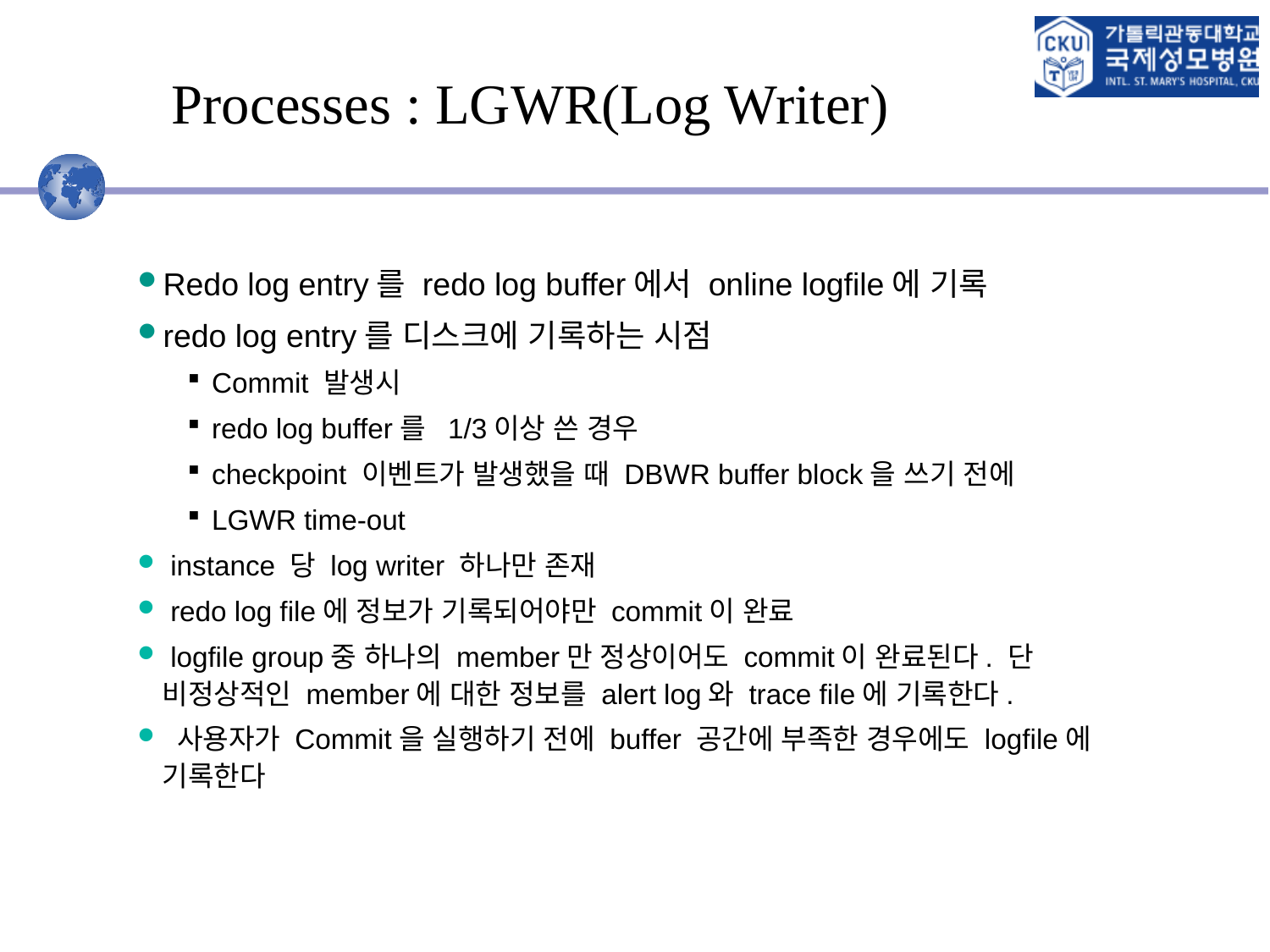

# Processes : LGWR(Log Writer)
Redo log entry를 redo log buffer에서 online logfile에 기록
redo log entry를 디스크에 기록하는 시점
Commit 발생시
redo log buffer를  1/3이상 쓴 경우
checkpoint 이벤트가 발생했을 때 DBWR buffer block을 쓰기 전에
LGWR time-out
 instance 당 log writer 하나만 존재
 redo log file에 정보가 기록되어야만 commit이 완료
 logfile group중 하나의 member만 정상이어도 commit이 완료된다. 단 비정상적인 member에 대한 정보를 alert log와 trace file에 기록한다.
 사용자가 Commit을 실행하기 전에 buffer 공간에 부족한 경우에도 logfile에 기록한다